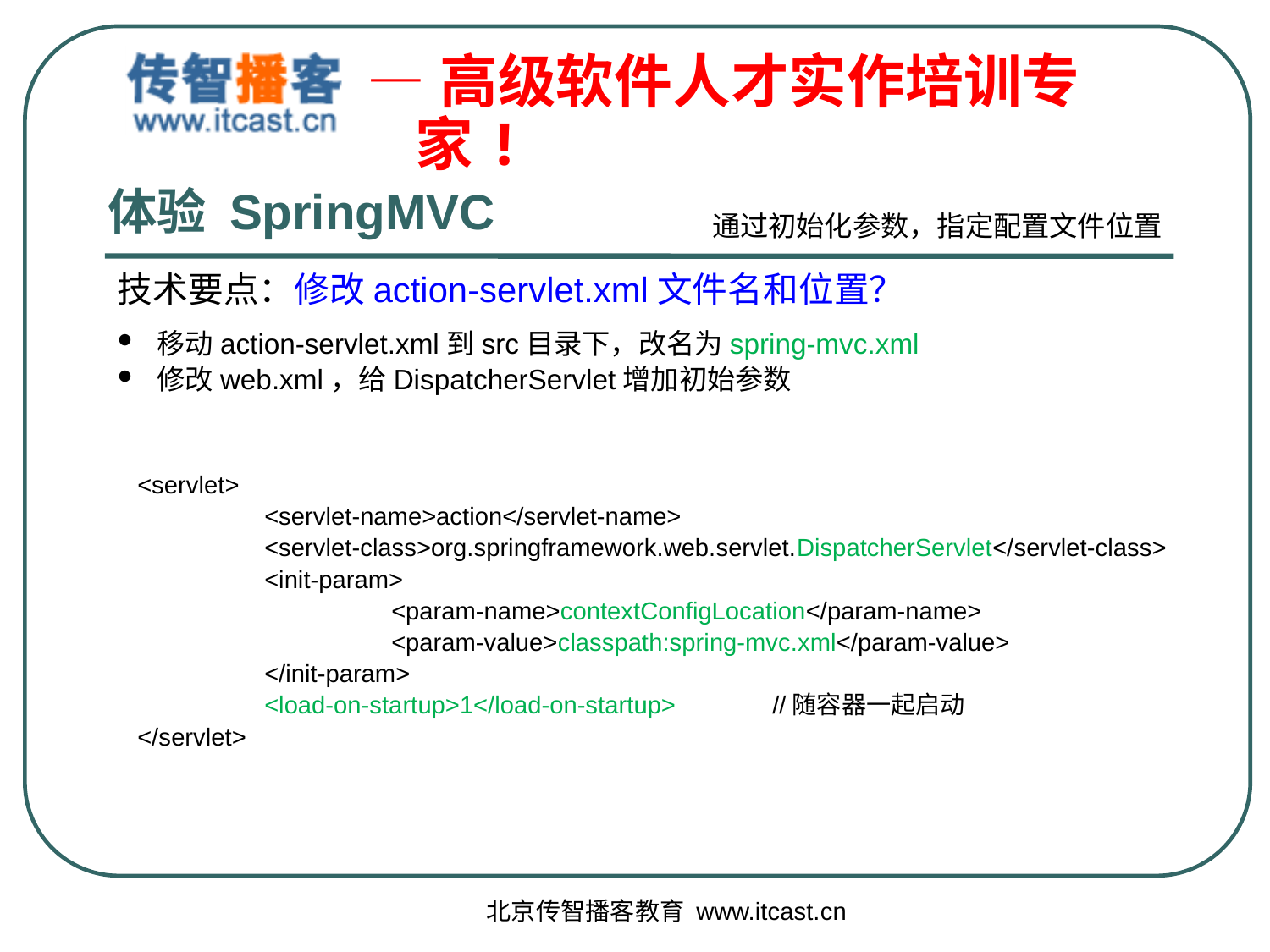

# 体验 SpringMVC
通过初始化参数，指定配置文件位置
技术要点：修改action-servlet.xml文件名和位置？
移动action-servlet.xml到src目录下，改名为spring-mvc.xml
修改web.xml，给DispatcherServlet增加初始参数
<servlet>
	<servlet-name>action</servlet-name>
	<servlet-class>org.springframework.web.servlet.DispatcherServlet</servlet-class>
	<init-param>
		<param-name>contextConfigLocation</param-name>
		<param-value>classpath:spring-mvc.xml</param-value>
	</init-param>
	<load-on-startup>1</load-on-startup>	//随容器一起启动
</servlet>
北京传智播客教育 www.itcast.cn